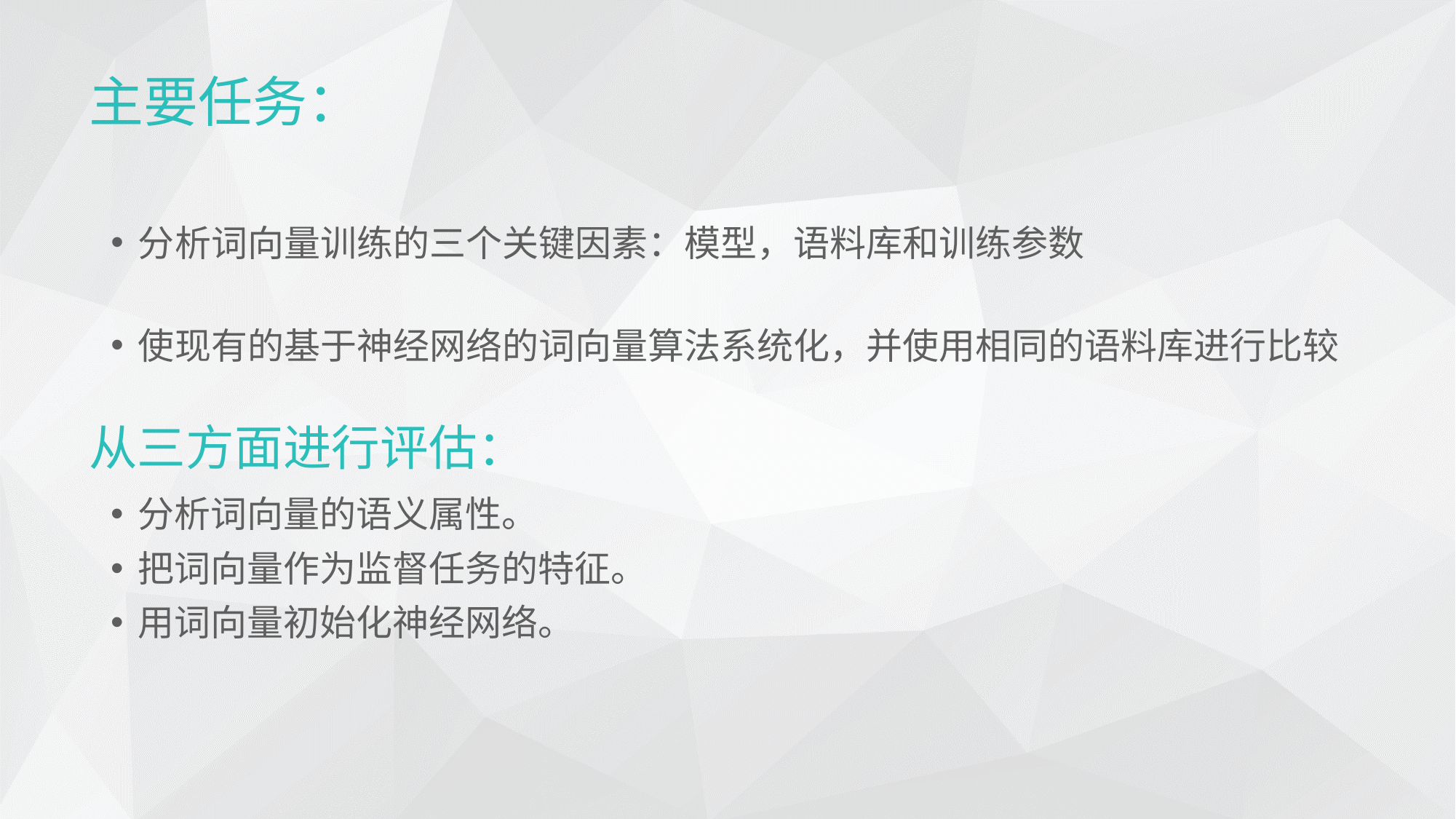

主要任务：
分析词向量训练的三个关键因素：模型，语料库和训练参数
使现有的基于神经网络的词向量算法系统化，并使用相同的语料库进行比较
从三方面进行评估：
分析词向量的语义属性。
把词向量作为监督任务的特征。
用词向量初始化神经网络。